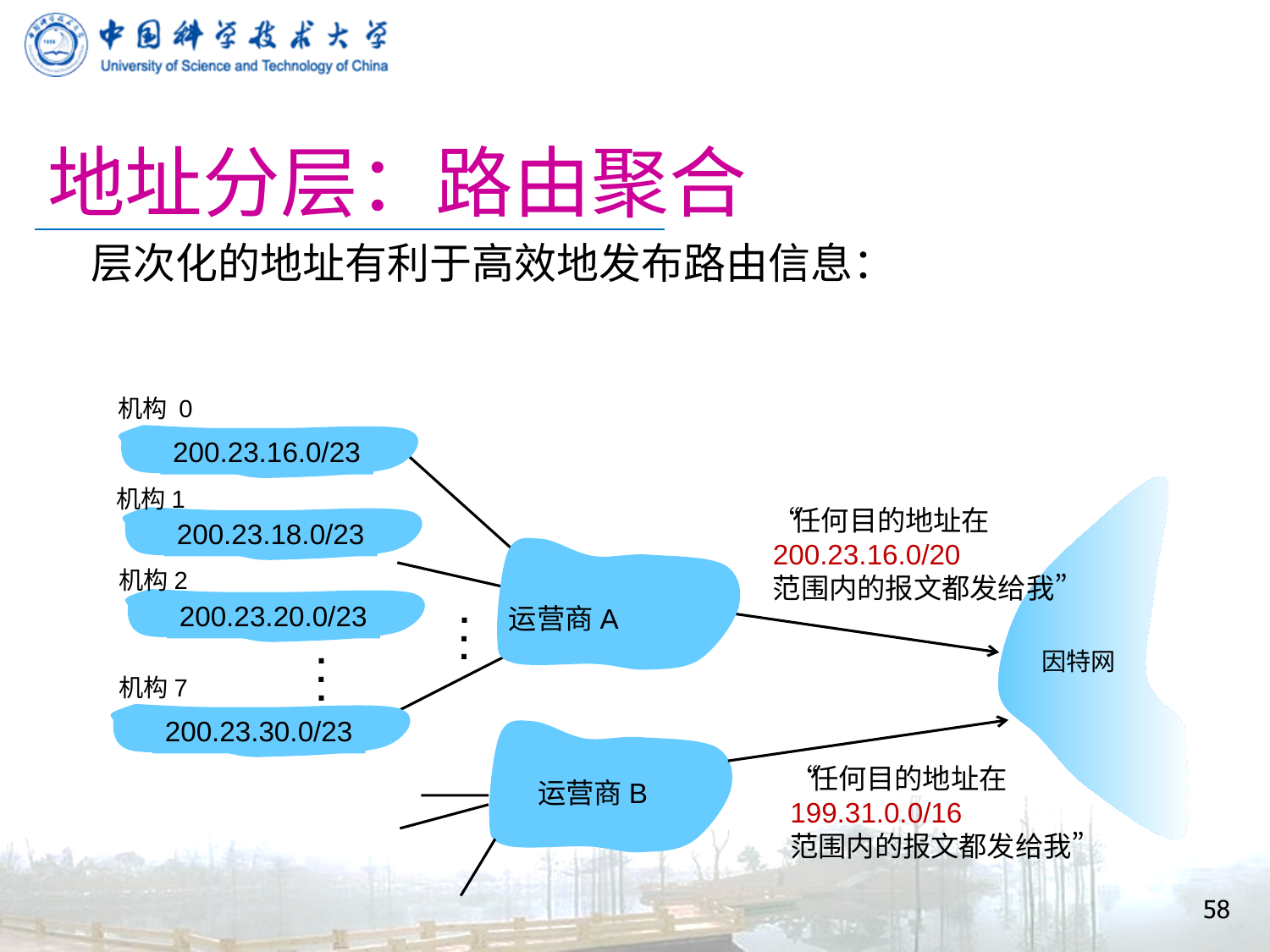

# 地址分层：路由聚合
层次化的地址有利于高效地发布路由信息：
机构 0

200.23.16.0/23

机构1
“任何目的地址在
200.23.16.0/20
范围内的报文都发给我”

200.23.18.0/23

机构2

.
.
.

200.23.20.0/23
运营商A

.
.
.
因特网

机构7

200.23.30.0/23

“任何目的地址在
199.31.0.0/16
范围内的报文都发给我”
运营商B

58